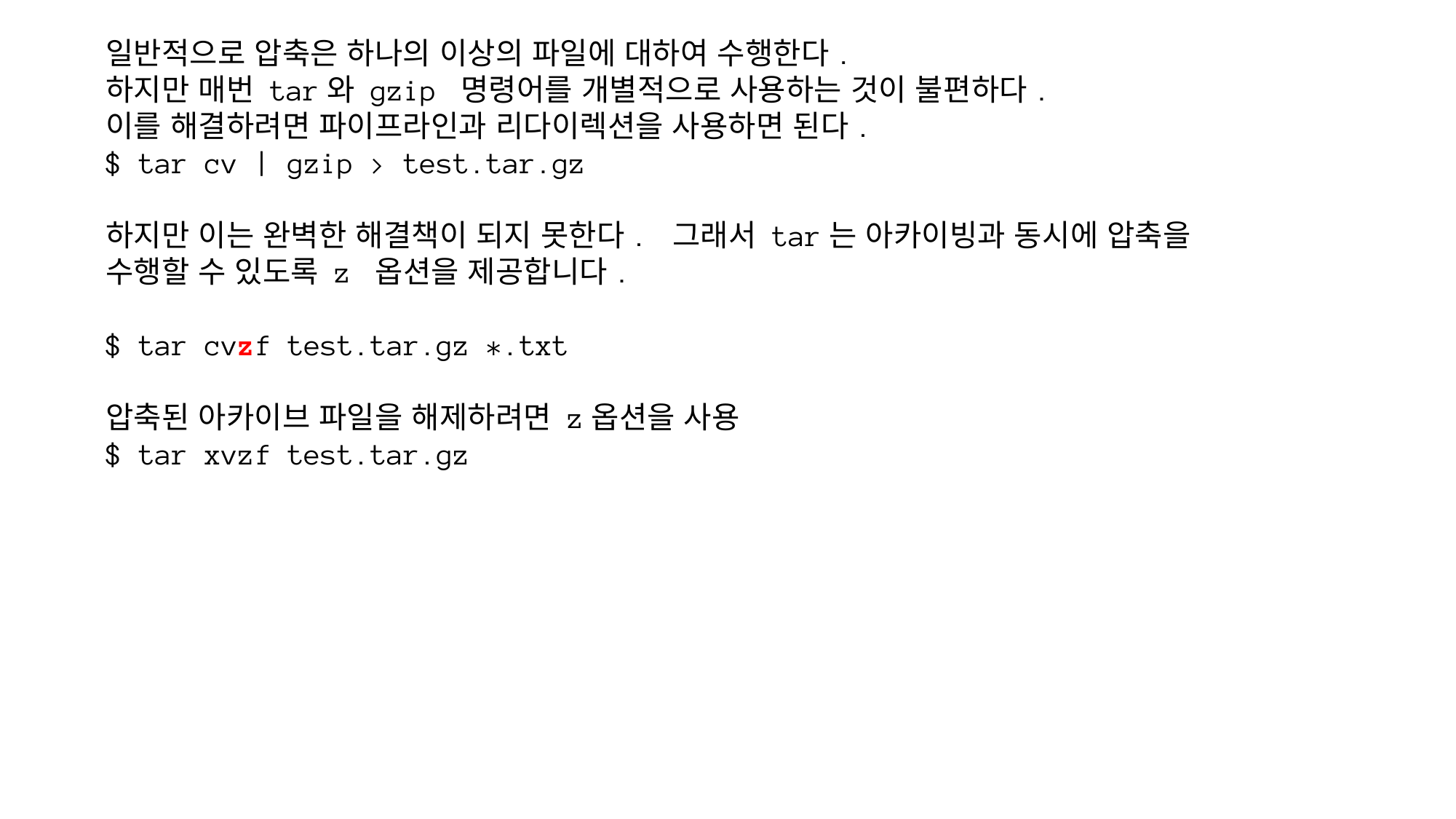

일반적으로 압축은 하나의 이상의 파일에 대하여 수행한다.
하지만 매번 tar와 gzip 명령어를 개별적으로 사용하는 것이 불편하다.
이를 해결하려면 파이프라인과 리다이렉션을 사용하면 된다.
$ tar cv | gzip > test.tar.gz

하지만 이는 완벽한 해결책이 되지 못한다. 그래서 tar는 아카이빙과 동시에 압축을
수행할 수 있도록 z 옵션을 제공합니다.

$ tar cvzf test.tar.gz *.txt

압축된 아카이브 파일을 해제하려면 z옵션을 사용
$ tar xvzf test.tar.gz